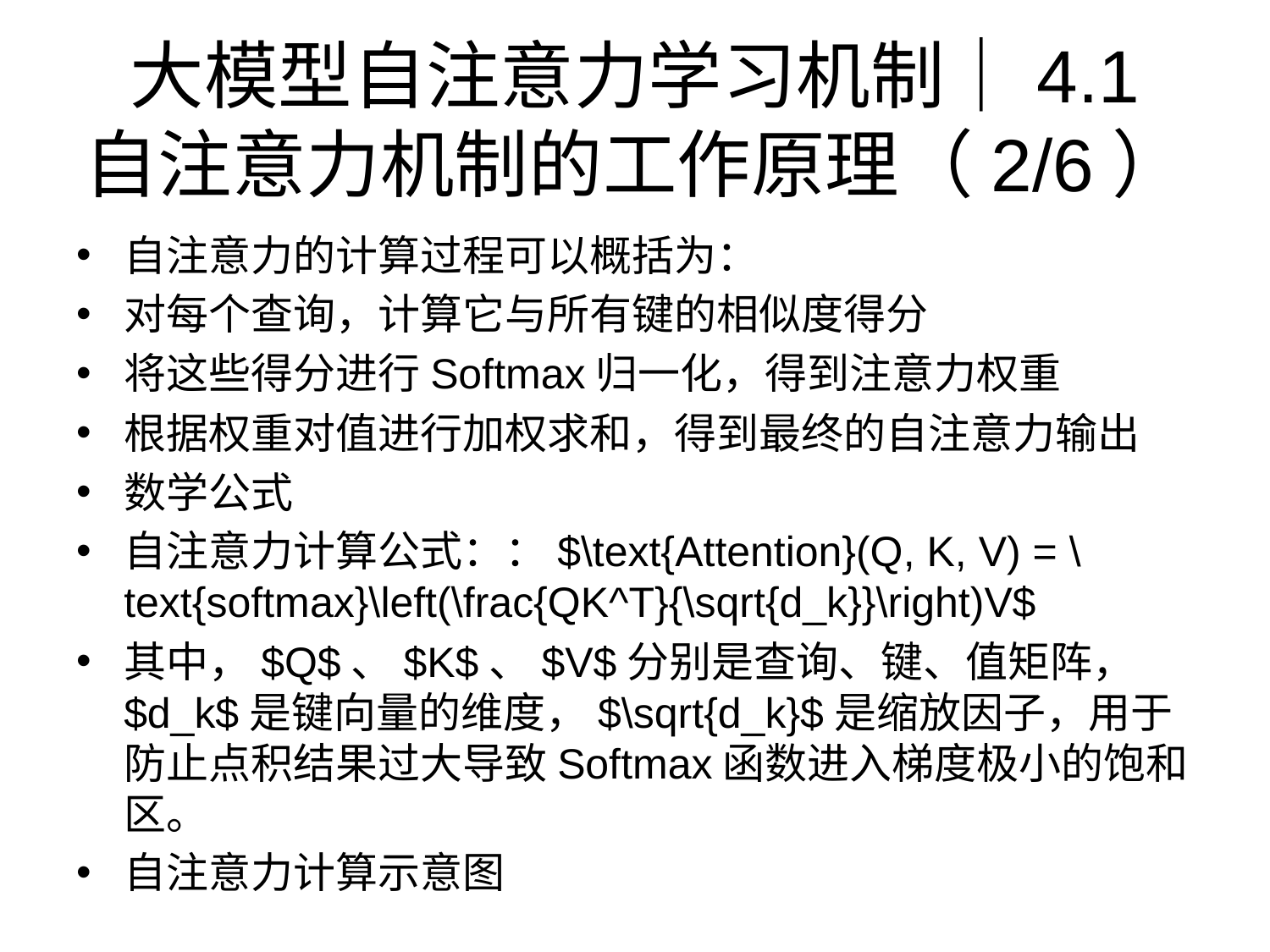

# 大模型自注意力学习机制｜4.1 自注意力机制的工作原理（2/6）
自注意力的计算过程可以概括为：
对每个查询，计算它与所有键的相似度得分
将这些得分进行Softmax归一化，得到注意力权重
根据权重对值进行加权求和，得到最终的自注意力输出
数学公式
自注意力计算公式：：$\text{Attention}(Q, K, V) = \text{softmax}\left(\frac{QK^T}{\sqrt{d_k}}\right)V$
其中，$Q$、$K$、$V$分别是查询、键、值矩阵，$d_k$是键向量的维度，$\sqrt{d_k}$是缩放因子，用于防止点积结果过大导致Softmax函数进入梯度极小的饱和区。
自注意力计算示意图